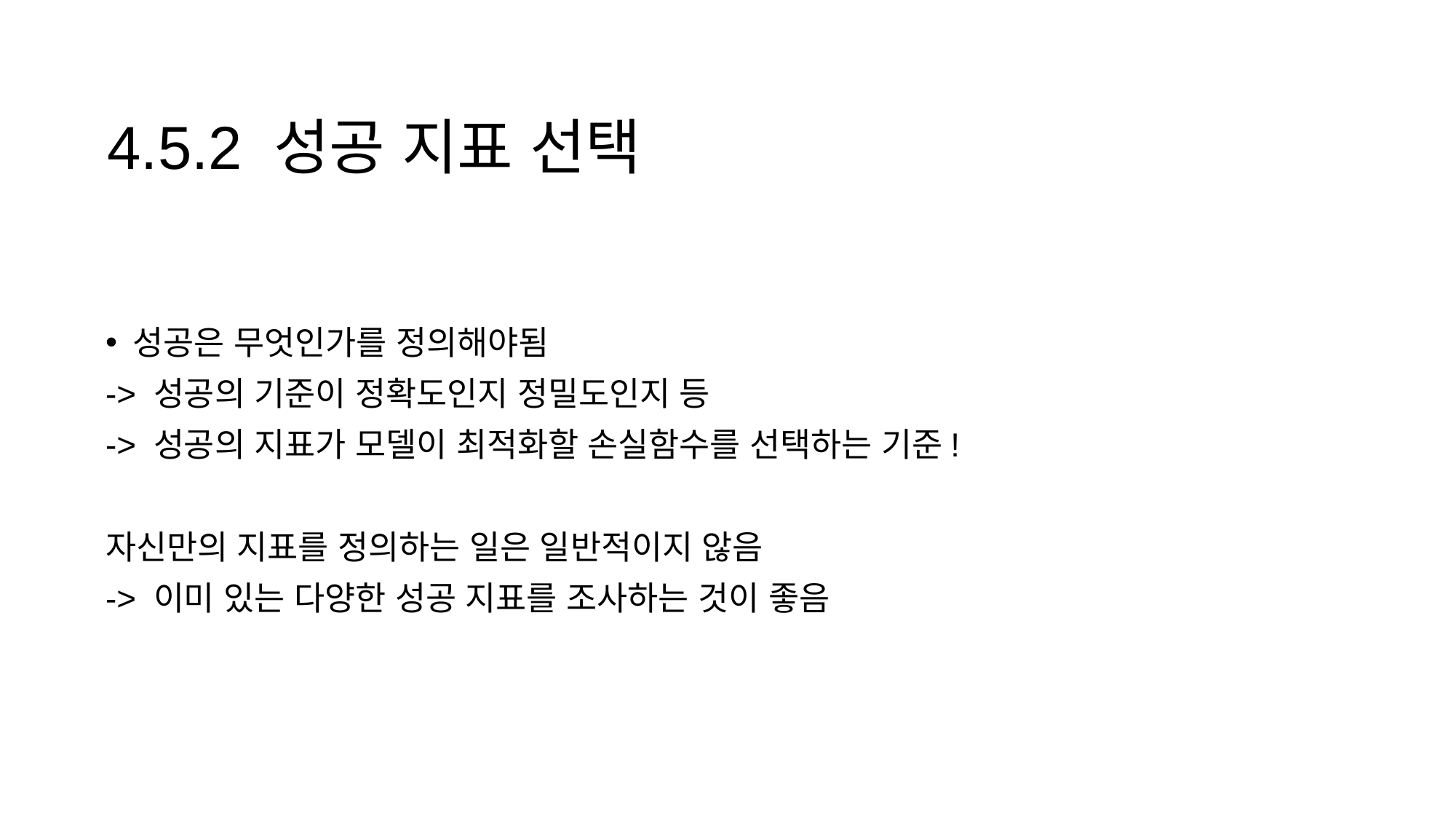

# 4.5.2 성공 지표 선택
성공은 무엇인가를 정의해야됨
-> 성공의 기준이 정확도인지 정밀도인지 등
-> 성공의 지표가 모델이 최적화할 손실함수를 선택하는 기준!

자신만의 지표를 정의하는 일은 일반적이지 않음
-> 이미 있는 다양한 성공 지표를 조사하는 것이 좋음